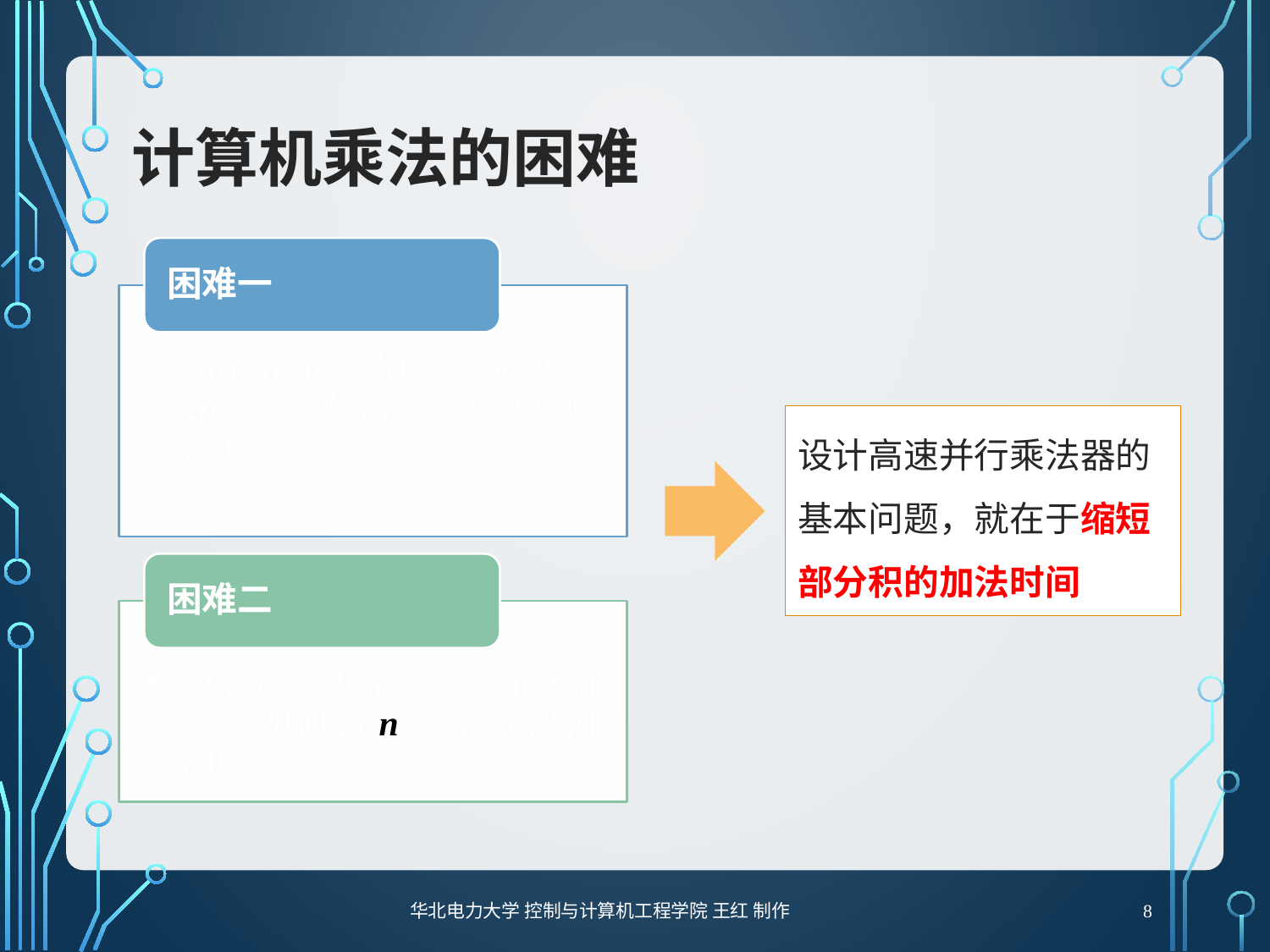

# 计算机乘法的困难
两个n 位数相乘，乘积为2n位。部分积、乘积如何存储?
困难一
只有两个操作数相加的加法器如何将n个部分积相加？
困难二
设计高速并行乘法器的基本问题，就在于缩短部分积的加法时间

8
华北电力大学 控制与计算机工程学院 王红 制作